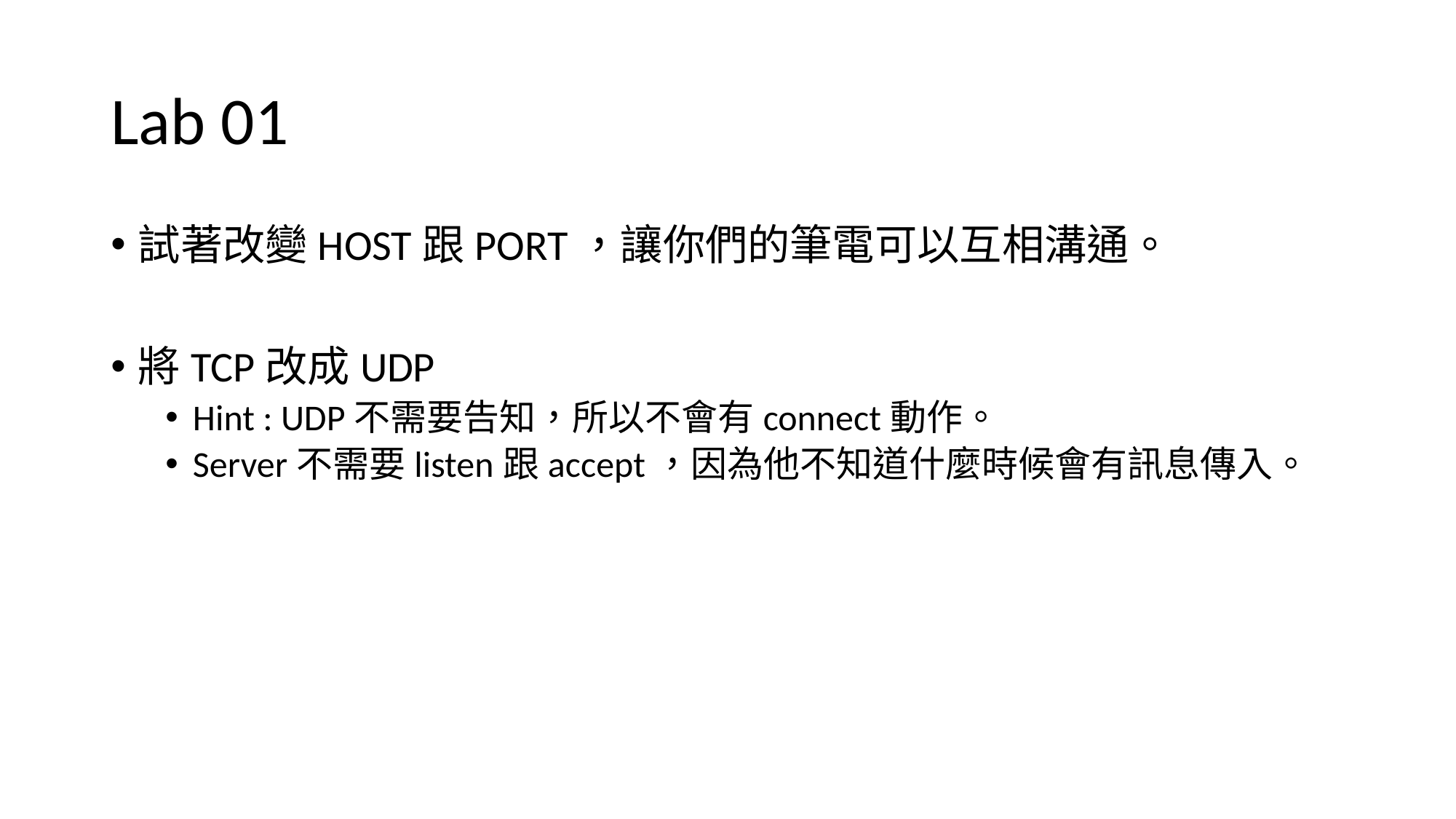

# Lab 01
試著改變HOST跟PORT，讓你們的筆電可以互相溝通。

將TCP改成UDP
Hint : UDP不需要告知，所以不會有connect動作。
Server不需要listen跟accept，因為他不知道什麼時候會有訊息傳入。